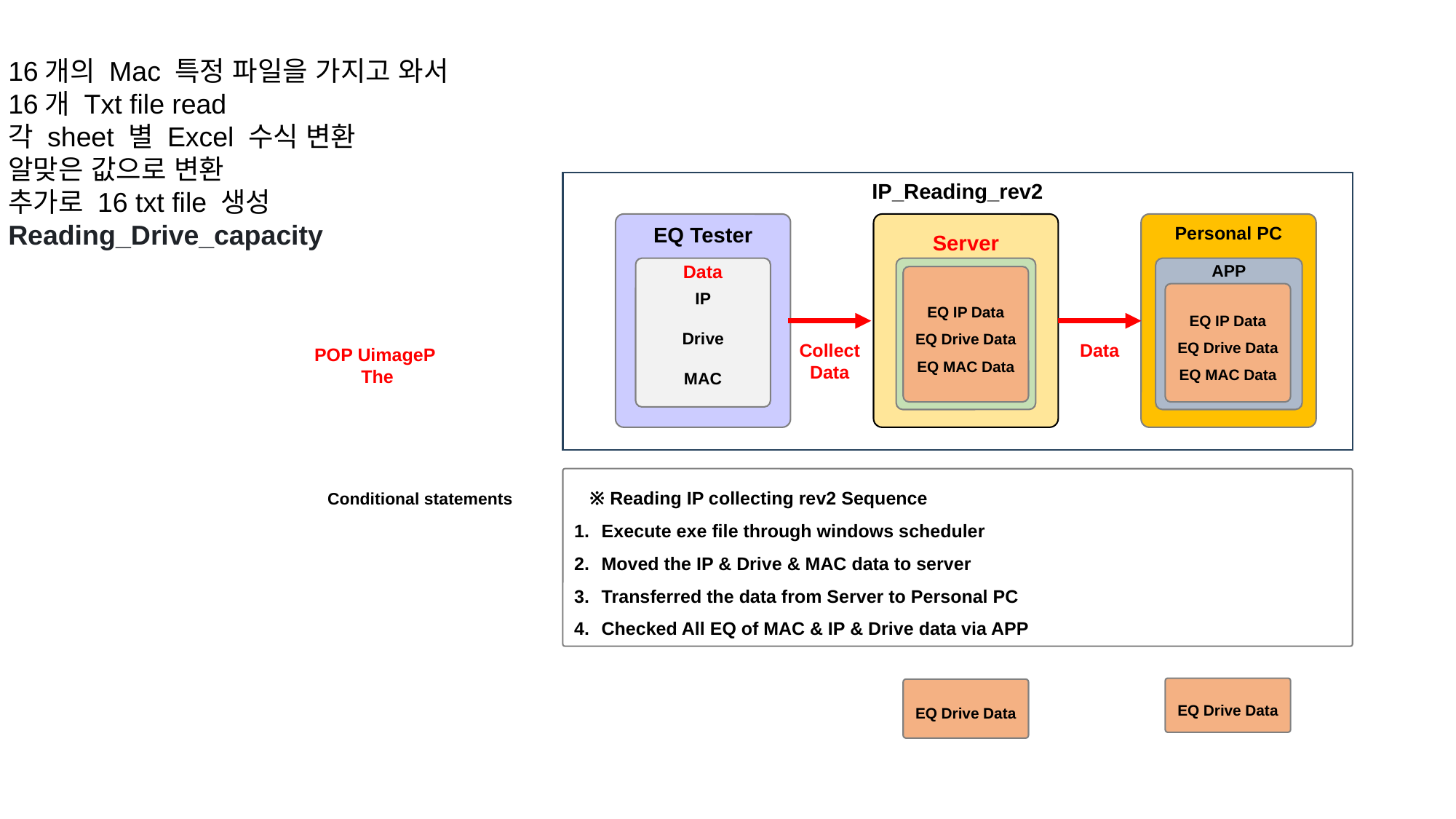

16개의 Mac 특정 파일을 가지고 와서
16개 Txt file read
각 sheet 별 Excel 수식 변환
알맞은 값으로 변환
추가로 16 txt file 생성
Reading_Drive_capacity
IP_Reading_rev2

EQ Tester
Server
Personal PC
APP
Data

EQ IP Data
EQ Drive Data
EQ MAC Data
IP

Drive

MAC
EQ IP Data
EQ Drive Data
EQ MAC Data
Collect
Data
Data
POP UimageP
The
   ※ Reading IP collecting rev2 Sequence
Execute exe file through windows scheduler
Moved the IP & Drive & MAC data to server
Transferred the data from Server to Personal PC
Checked All EQ of MAC & IP & Drive data via APP
Conditional statements
EQ Drive Data
EQ Drive Data